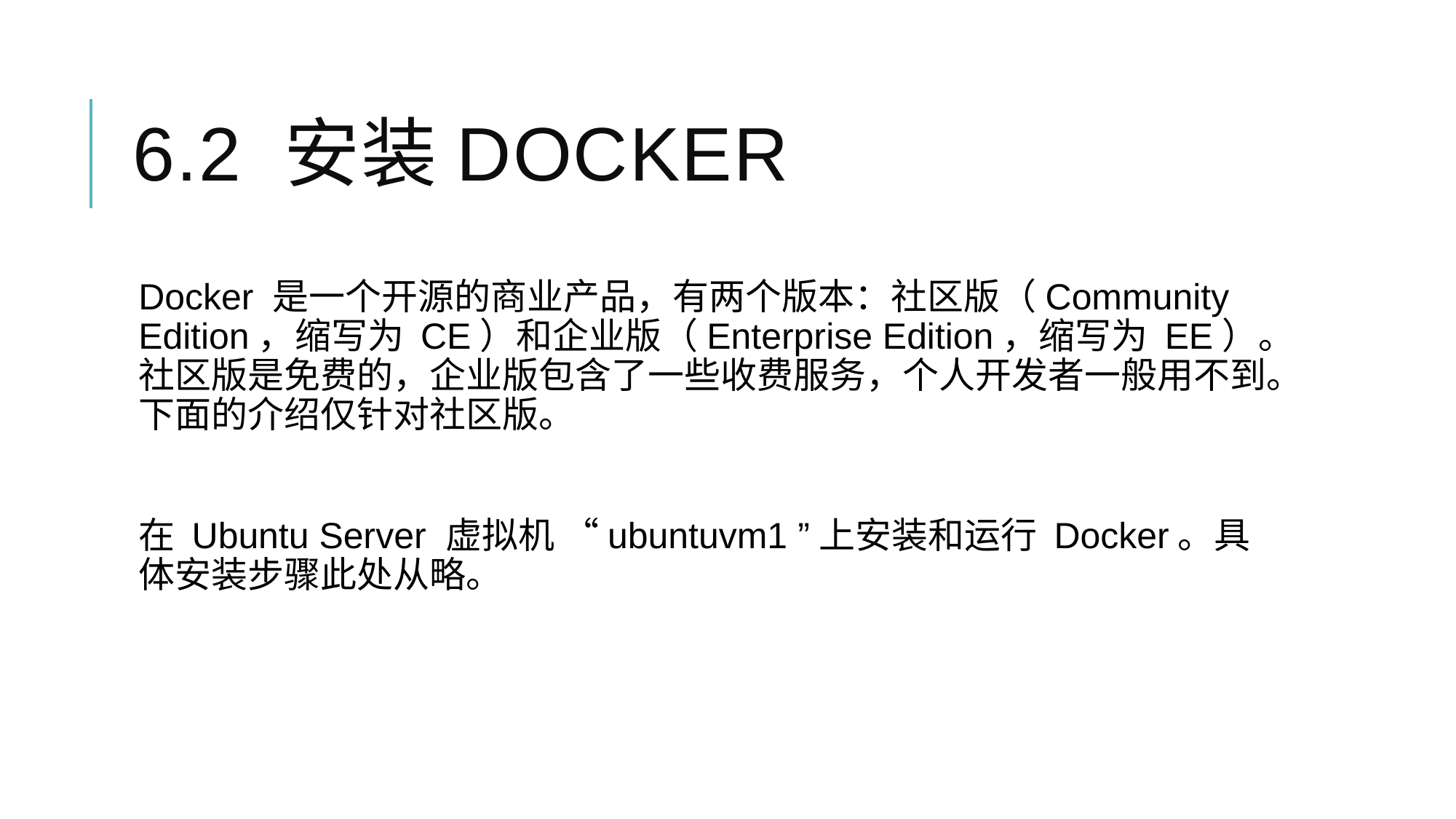

# 6.2 安装Docker
Docker 是一个开源的商业产品，有两个版本：社区版（Community Edition，缩写为 CE）和企业版（Enterprise Edition，缩写为 EE）。社区版是免费的，企业版包含了一些收费服务，个人开发者一般用不到。下面的介绍仅针对社区版。

在 Ubuntu Server 虚拟机 “ubuntuvm1 ”上安装和运行 Docker。具体安装步骤此处从略。